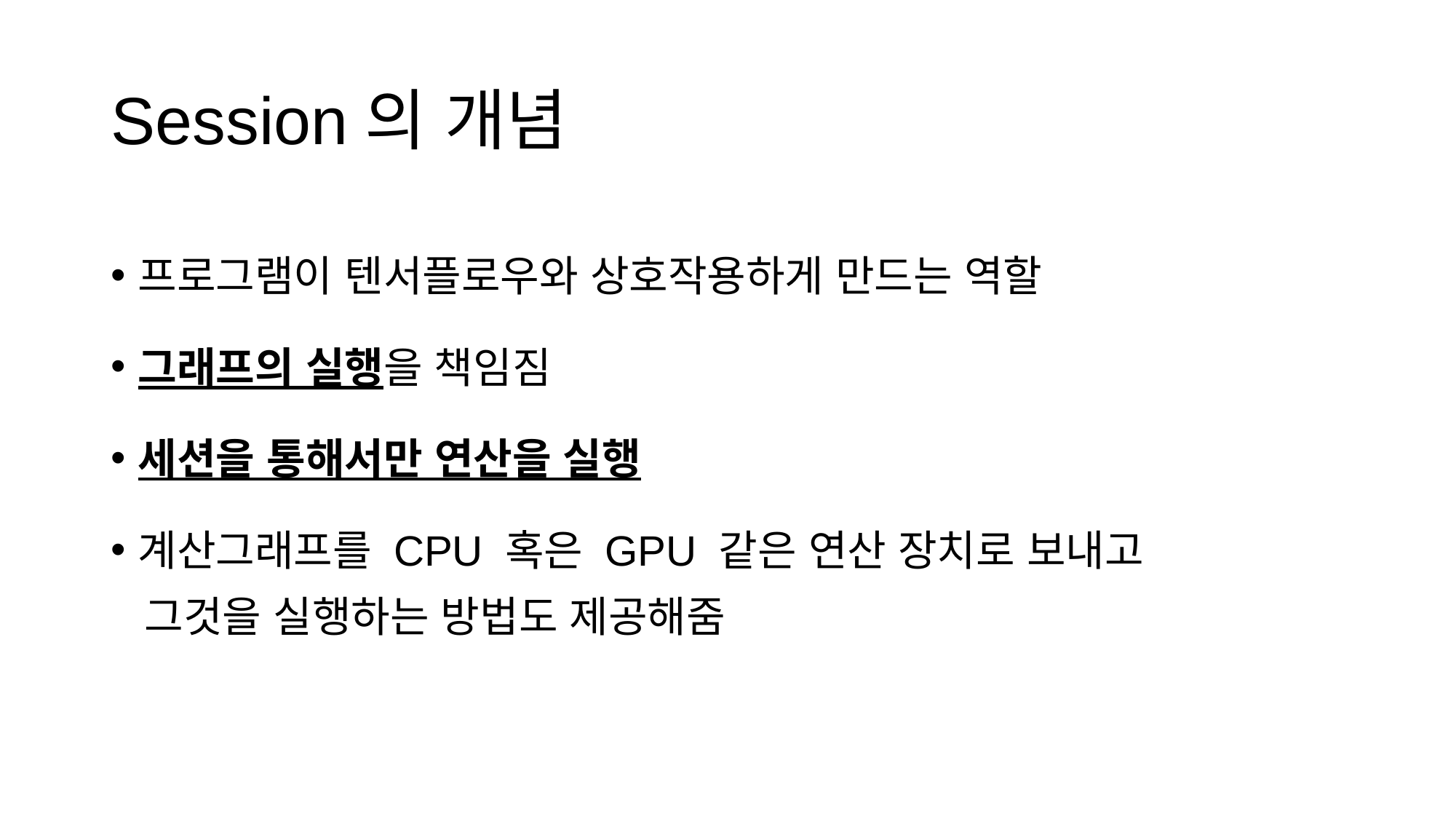

# Session의 개념
프로그램이 텐서플로우와 상호작용하게 만드는 역할
그래프의 실행을 책임짐
세션을 통해서만 연산을 실행
계산그래프를 CPU 혹은 GPU 같은 연산 장치로 보내고
  그것을 실행하는 방법도 제공해줌